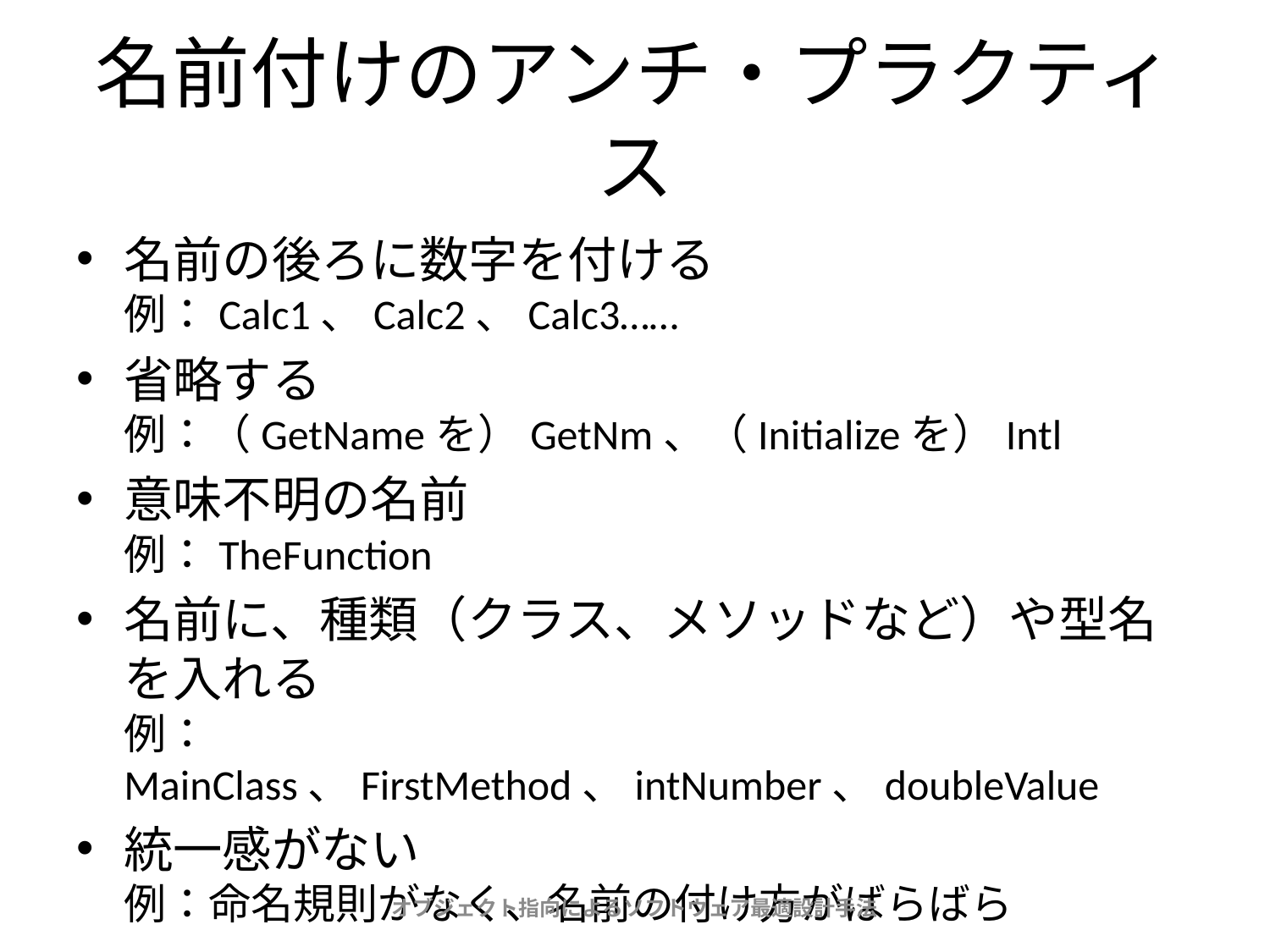

# 名前付けのアンチ・プラクティス
名前の後ろに数字を付ける
例：Calc1、Calc2、Calc3……
省略する
例：（GetNameを）GetNm、（Initializeを）Intl
意味不明の名前
例：TheFunction
名前に、種類（クラス、メソッドなど）や型名を入れる
例：MainClass、FirstMethod、intNumber、doubleValue
統一感がない
例：命名規則がなく、名前の付け方がばらばら

オブジェクト指向によるソフトウェア最適設計手法